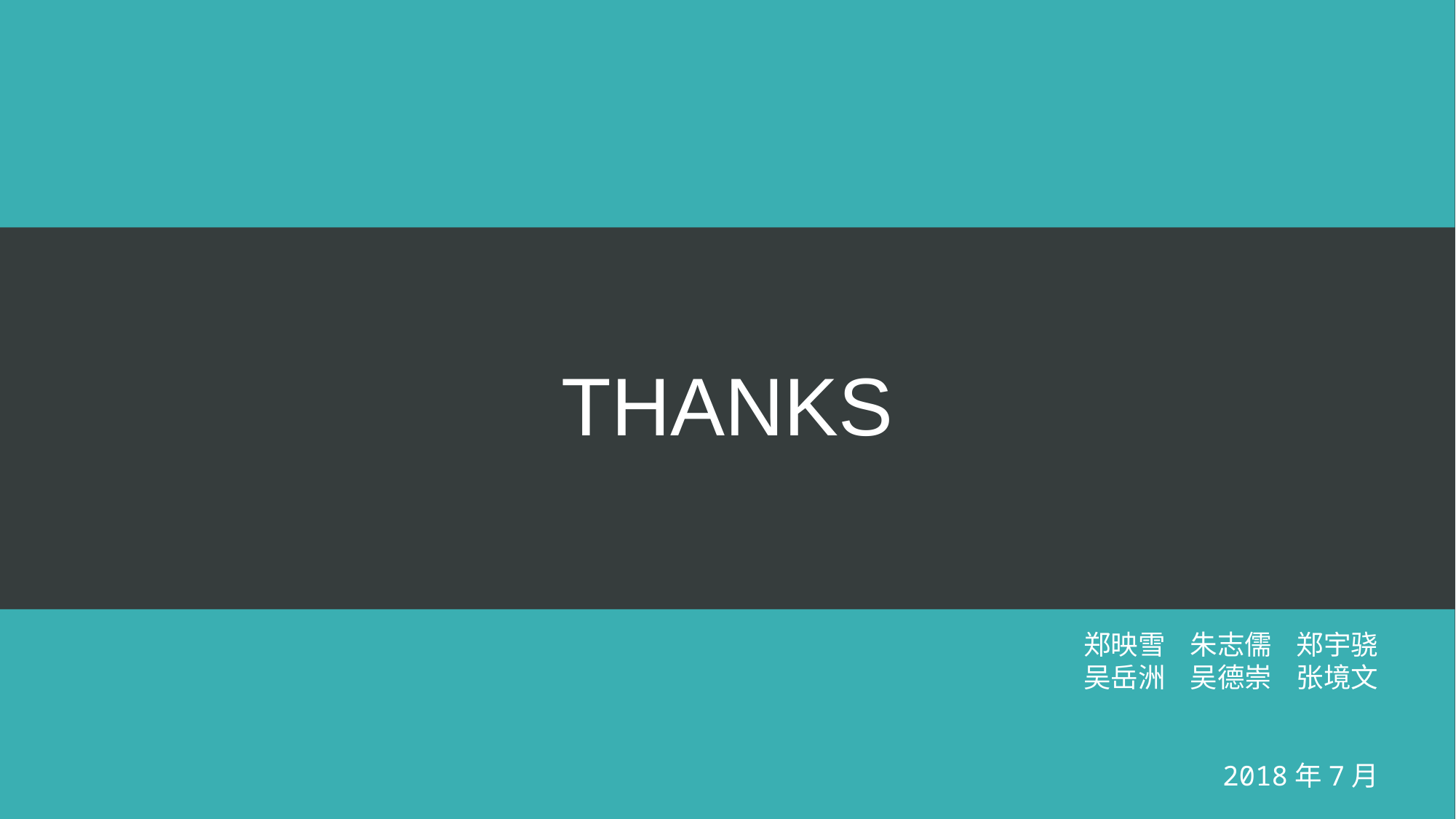

# THANKS
郑映雪    朱志儒    郑宇骁
吴岳洲    吴德崇    张境文

2018年7月